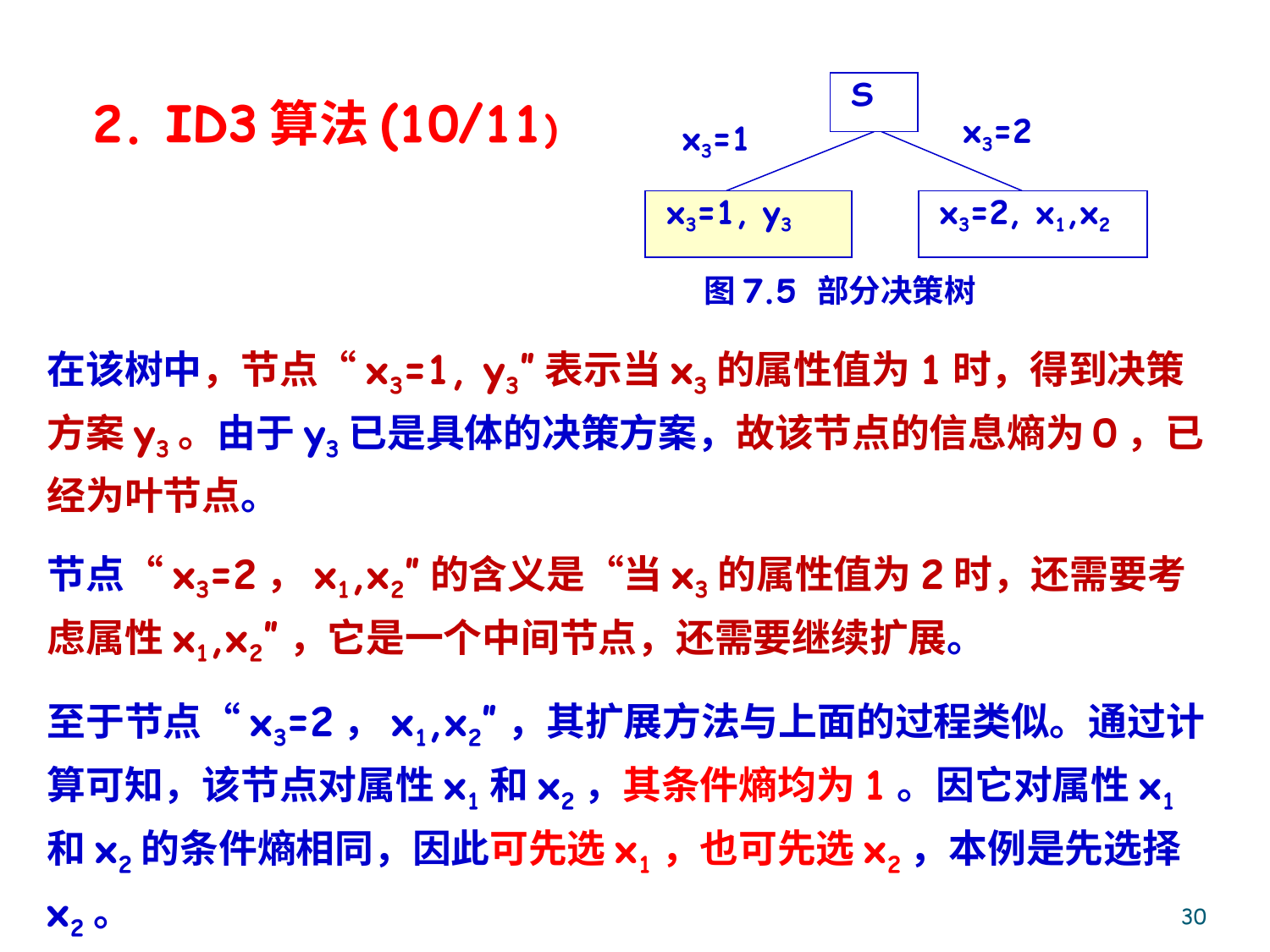

S
x3=2
x3=1

 x3=1, y3
 x3=2, x1,x2
    图7.5 部分决策树
2. ID3算法(10/11)
在该树中，节点“x3=1, y3”表示当x3的属性值为1时，得到决策方案y3。由于y3已是具体的决策方案，故该节点的信息熵为0，已经为叶节点。
节点“x3=2，x1,x2”的含义是“当x3的属性值为2时，还需要考虑属性x1,x2”，它是一个中间节点，还需要继续扩展。
至于节点“x3=2，x1,x2”，其扩展方法与上面的过程类似。通过计算可知，该节点对属性x1和x2，其条件熵均为1。因它对属性x1和x2的条件熵相同，因此可先选x1，也可先选x2，本例是先选择x2。
依此进行下去，可得到如图7.6所示的最终的决策树。在该决策树中，各节点的含义与图7.5类似。
30